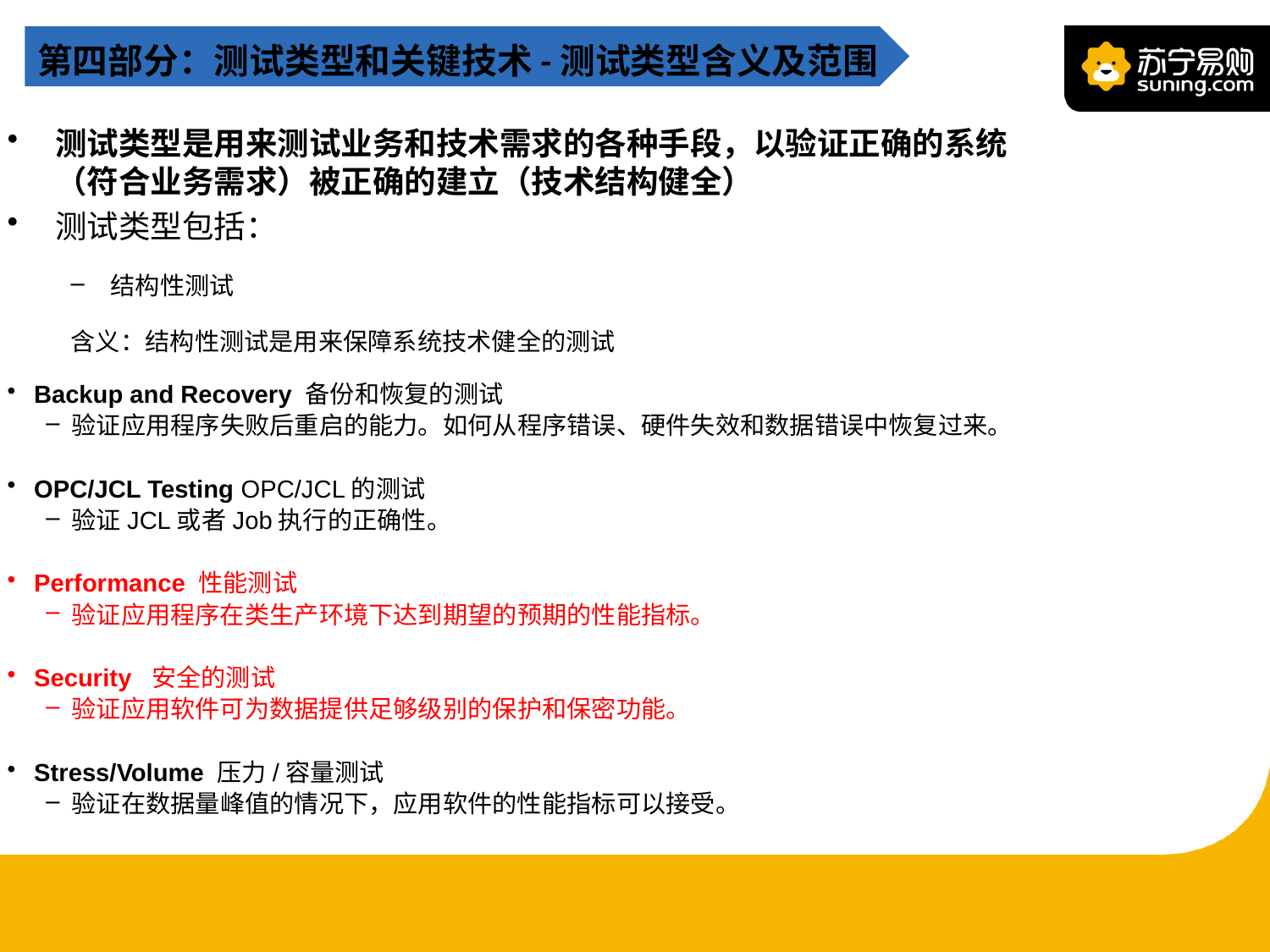

第四部分：测试类型和关键技术-测试类型含义及范围
测试类型是用来测试业务和技术需求的各种手段，以验证正确的系统（符合业务需求）被正确的建立（技术结构健全）
测试类型包括：
结构性测试
含义：结构性测试是用来保障系统技术健全的测试
Backup and Recovery 备份和恢复的测试
验证应用程序失败后重启的能力。如何从程序错误、硬件失效和数据错误中恢复过来。

OPC/JCL Testing OPC/JCL的测试
验证JCL或者Job执行的正确性。

Performance 性能测试
验证应用程序在类生产环境下达到期望的预期的性能指标。

Security  安全的测试
验证应用软件可为数据提供足够级别的保护和保密功能。

Stress/Volume 压力/容量测试
验证在数据量峰值的情况下，应用软件的性能指标可以接受。